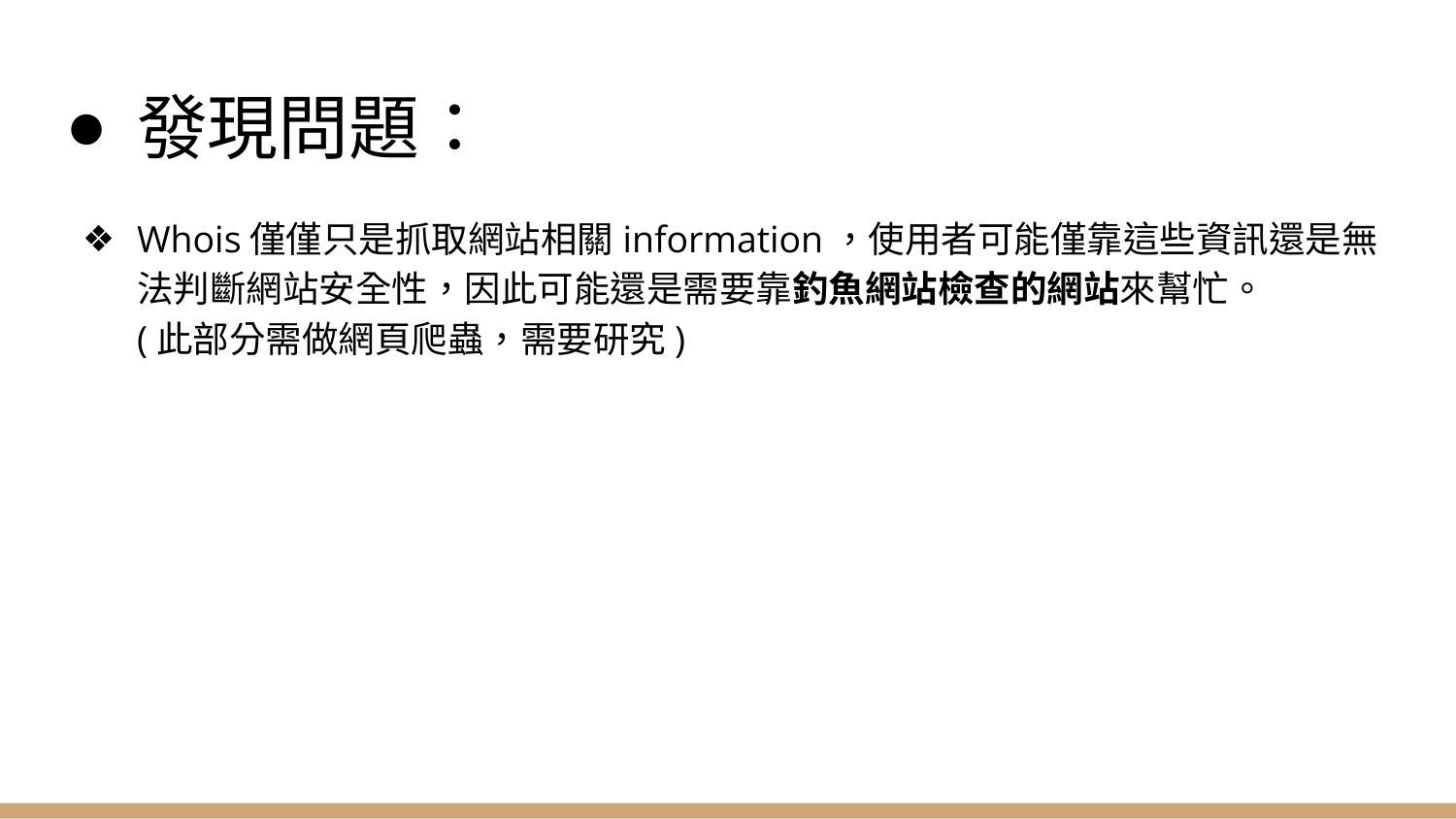

# 發現問題：
Whois僅僅只是抓取網站相關information，使用者可能僅靠這些資訊還是無法判斷網站安全性，因此可能還是需要靠釣魚網站檢查的網站來幫忙。
(此部分需做網頁爬蟲，需要研究)